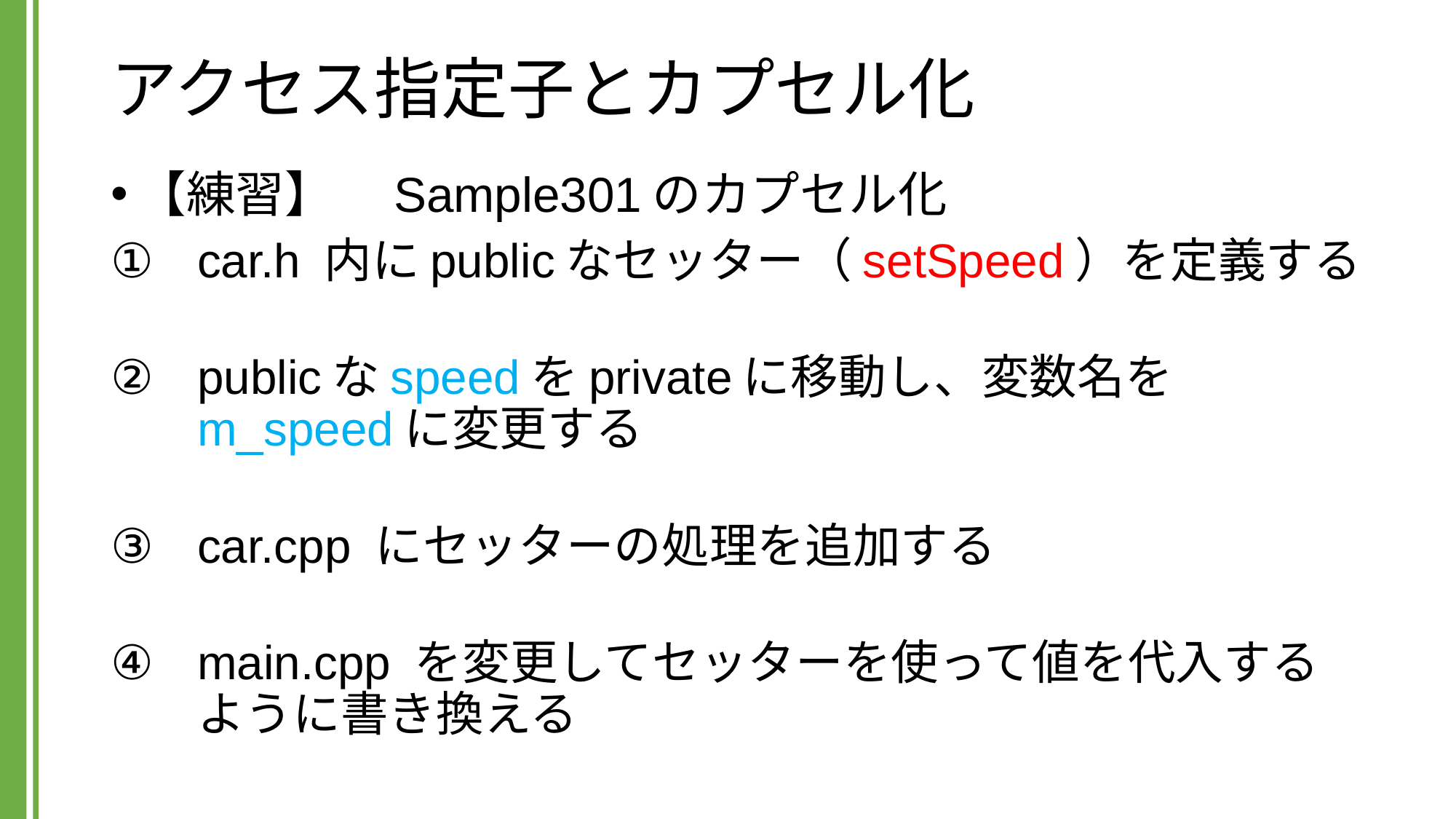

# アクセス指定子とカプセル化
【練習】　Sample301のカプセル化
car.h 内にpublicなセッター（setSpeed）を定義する
publicなspeedをprivateに移動し、変数名を
m_speedに変更する
car.cpp にセッターの処理を追加する
main.cpp を変更してセッターを使って値を代入する
ように書き換える